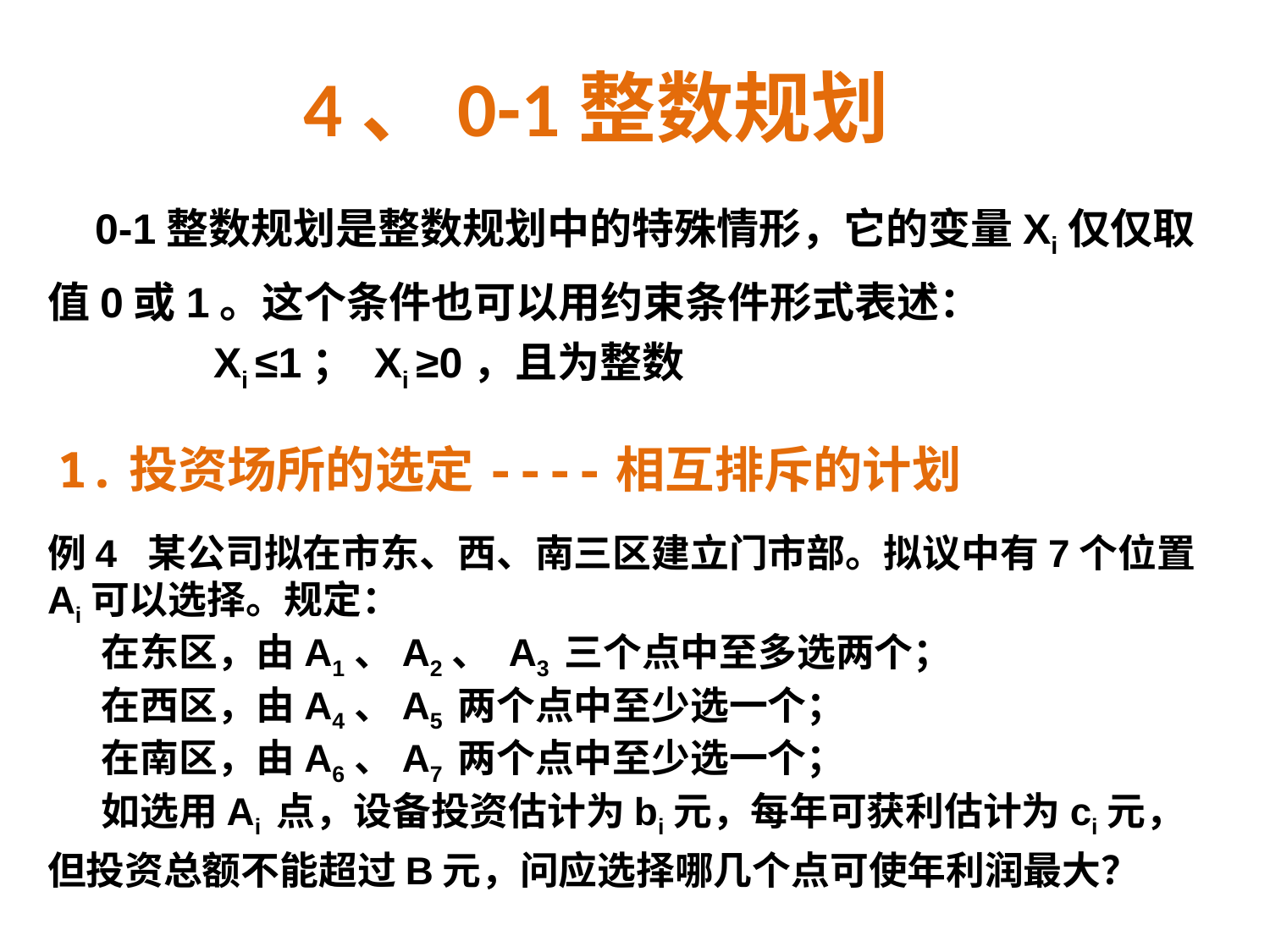

# 4、0-1整数规划
    0-1整数规划是整数规划中的特殊情形，它的变量Xi仅仅取值0或1。这个条件也可以用约束条件形式表述：
              Xi ≤1； Xi ≥0，且为整数
1.投资场所的选定----相互排斥的计划

例4  某公司拟在市东、西、南三区建立门市部。拟议中有7个位置Ai可以选择。规定：
     在东区，由A1、A2、 A3 三个点中至多选两个；
     在西区，由A4、A5 两个点中至少选一个；
     在南区，由A6、A7 两个点中至少选一个；
     如选用Ai 点，设备投资估计为bi元，每年可获利估计为ci元，但投资总额不能超过B元，问应选择哪几个点可使年利润最大？